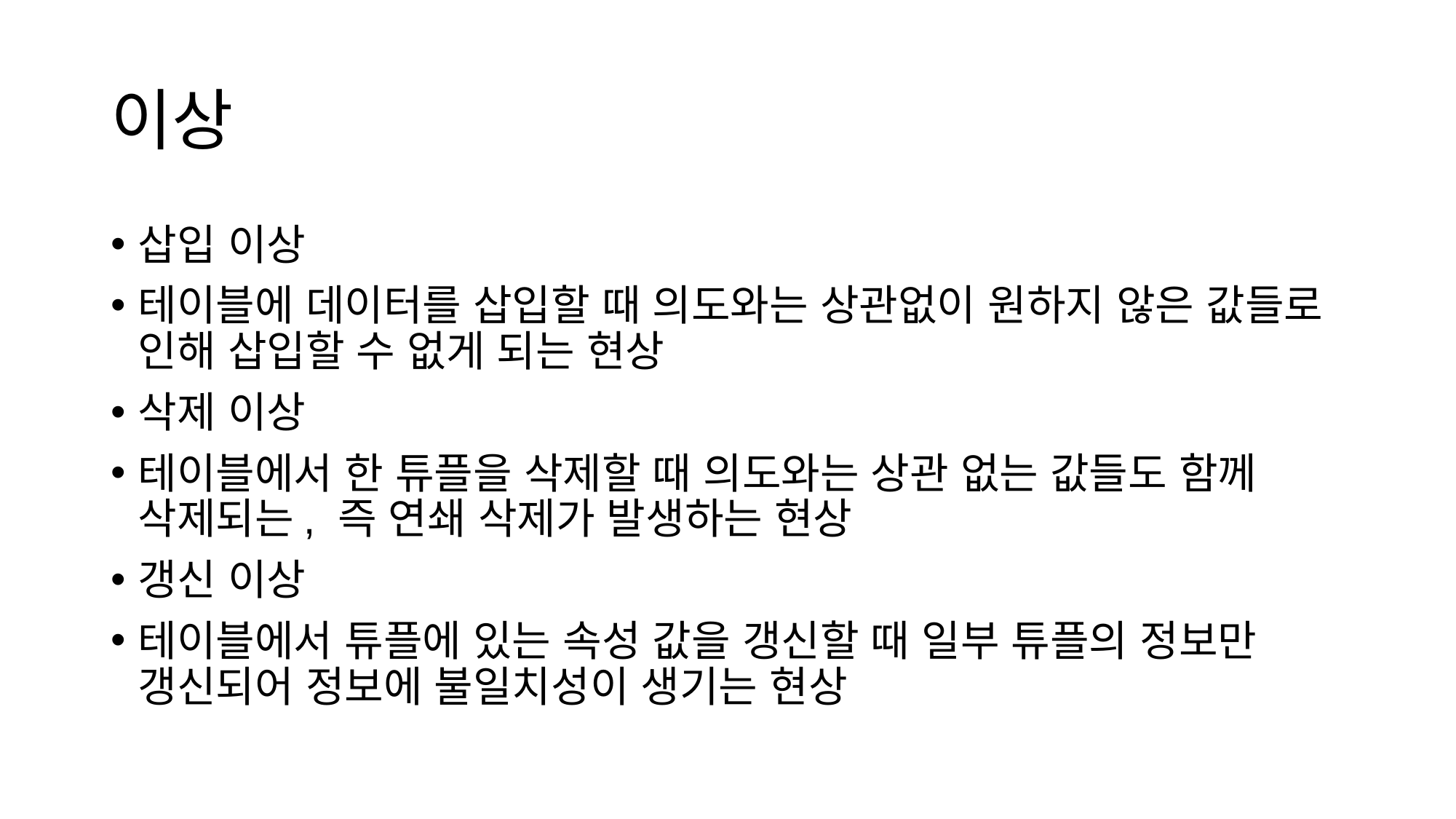

# 이상
삽입 이상
테이블에 데이터를 삽입할 때 의도와는 상관없이 원하지 않은 값들로 인해 삽입할 수 없게 되는 현상
삭제 이상
테이블에서 한 튜플을 삭제할 때 의도와는 상관 없는 값들도 함께 삭제되는, 즉 연쇄 삭제가 발생하는 현상
갱신 이상
테이블에서 튜플에 있는 속성 값을 갱신할 때 일부 튜플의 정보만 갱신되어 정보에 불일치성이 생기는 현상